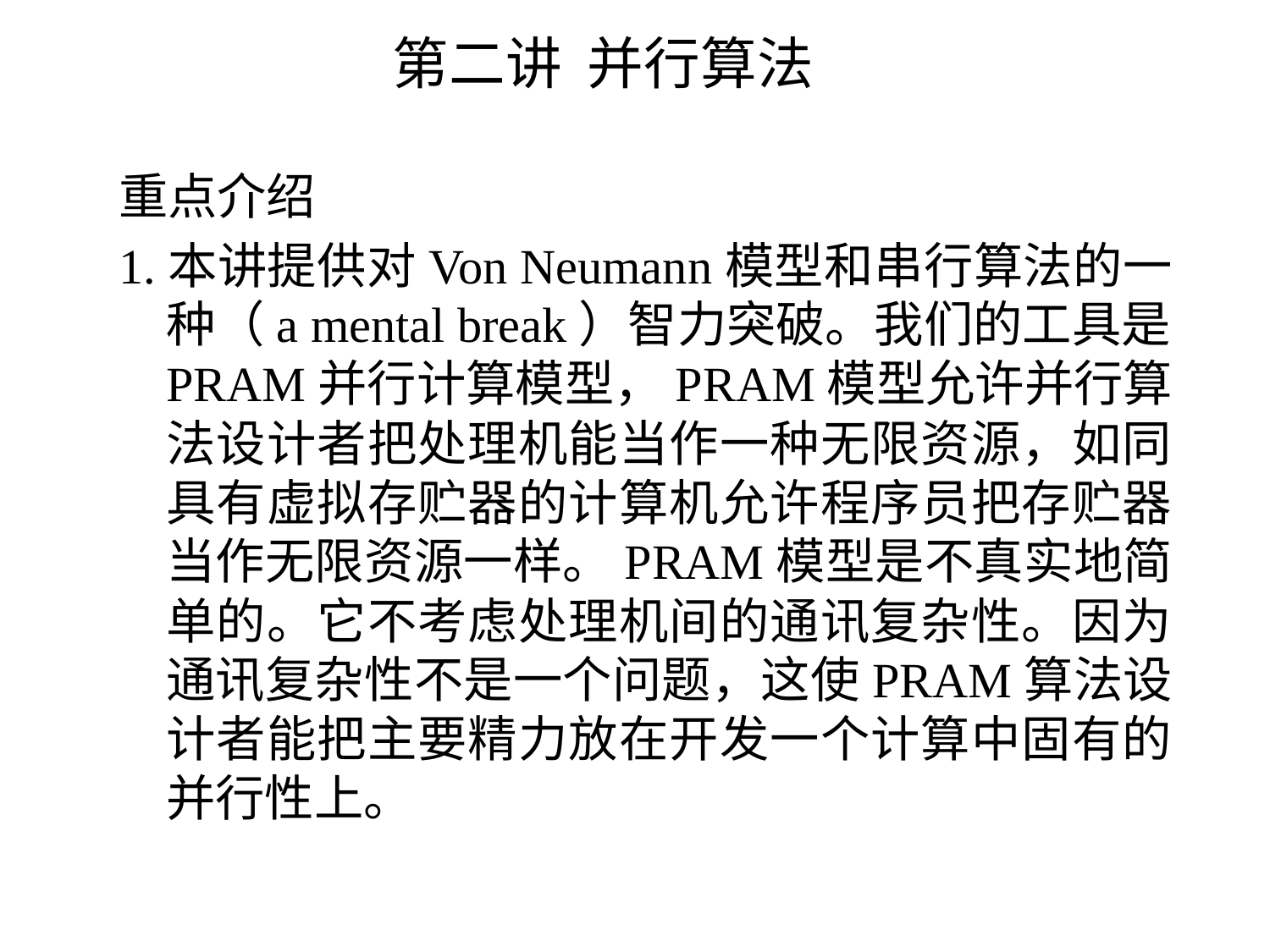

# 第二讲  并行算法
重点介绍
1.本讲提供对Von Neumann模型和串行算法的一种（a mental break）智力突破。我们的工具是PRAM并行计算模型，PRAM模型允许并行算法设计者把处理机能当作一种无限资源，如同具有虚拟存贮器的计算机允许程序员把存贮器当作无限资源一样。PRAM模型是不真实地简单的。它不考虑处理机间的通讯复杂性。因为通讯复杂性不是一个问题，这使PRAM算法设计者能把主要精力放在开发一个计算中固有的并行性上。